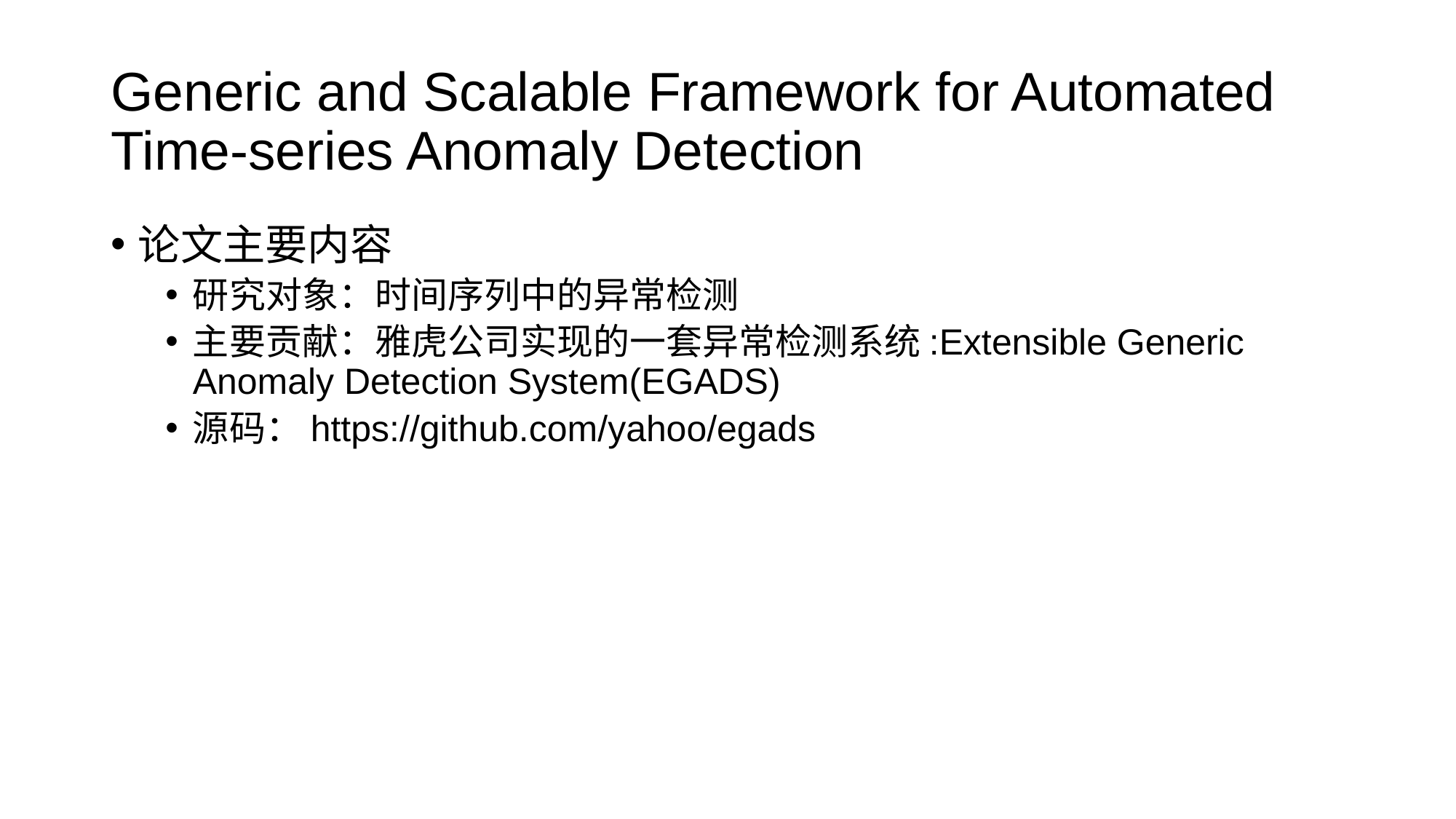

# Generic and Scalable Framework for Automated Time-series Anomaly Detection
论文主要内容
研究对象：时间序列中的异常检测
主要贡献：雅虎公司实现的一套异常检测系统:Extensible Generic Anomaly Detection System(EGADS)
源码：https://github.com/yahoo/egads